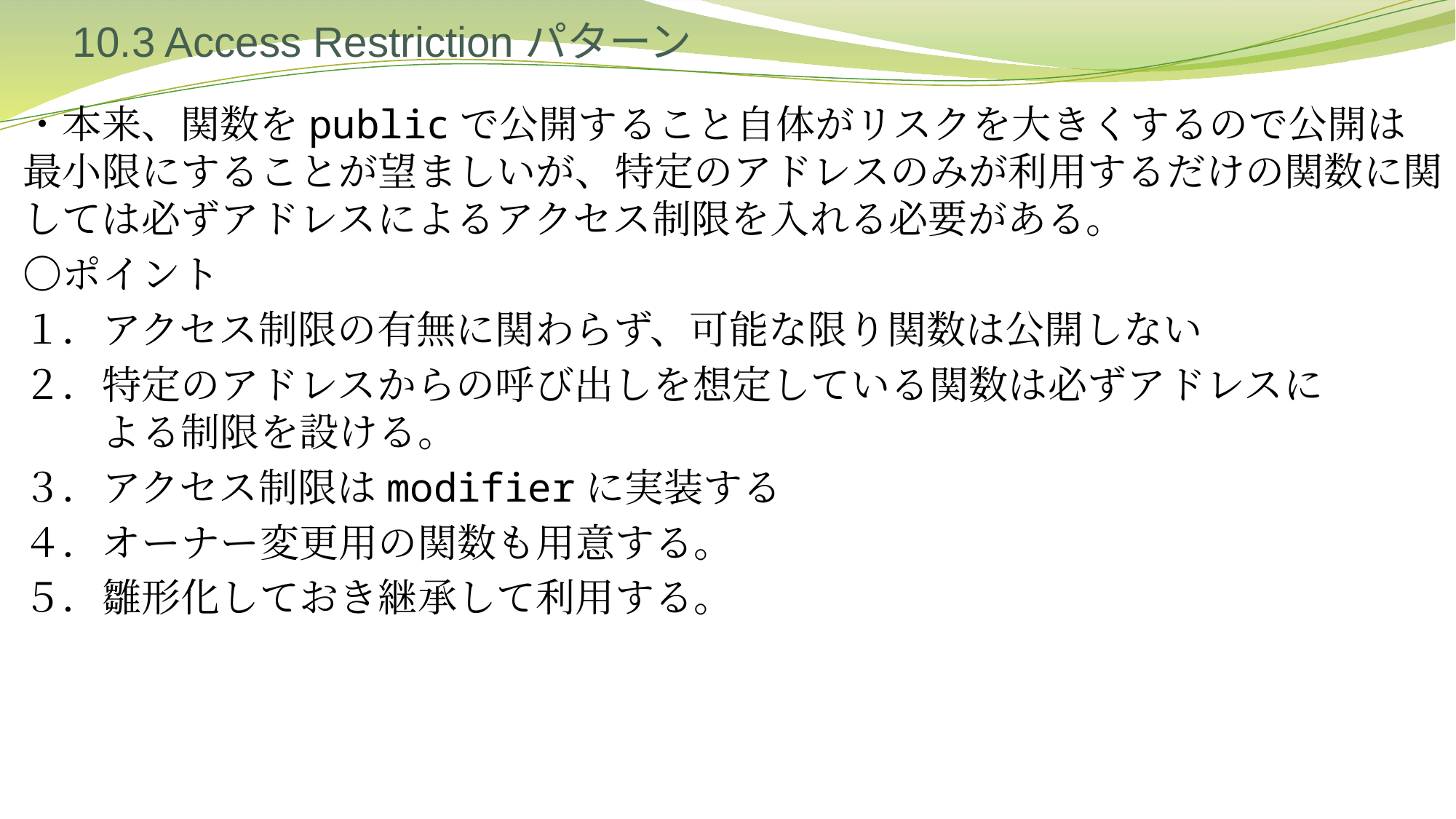

# 10.3 Access Restrictionパターン

・本来、関数をpublicで公開すること自体がリスクを大きくするので公開は最小限にすることが望ましいが、特定のアドレスのみが利用するだけの関数に関しては必ずアドレスによるアクセス制限を入れる必要がある。
〇ポイント
１．アクセス制限の有無に関わらず、可能な限り関数は公開しない
２．特定のアドレスからの呼び出しを想定している関数は必ずアドレスに
　　よる制限を設ける。
３．アクセス制限はmodifierに実装する
４．オーナー変更用の関数も用意する。
５．雛形化しておき継承して利用する。